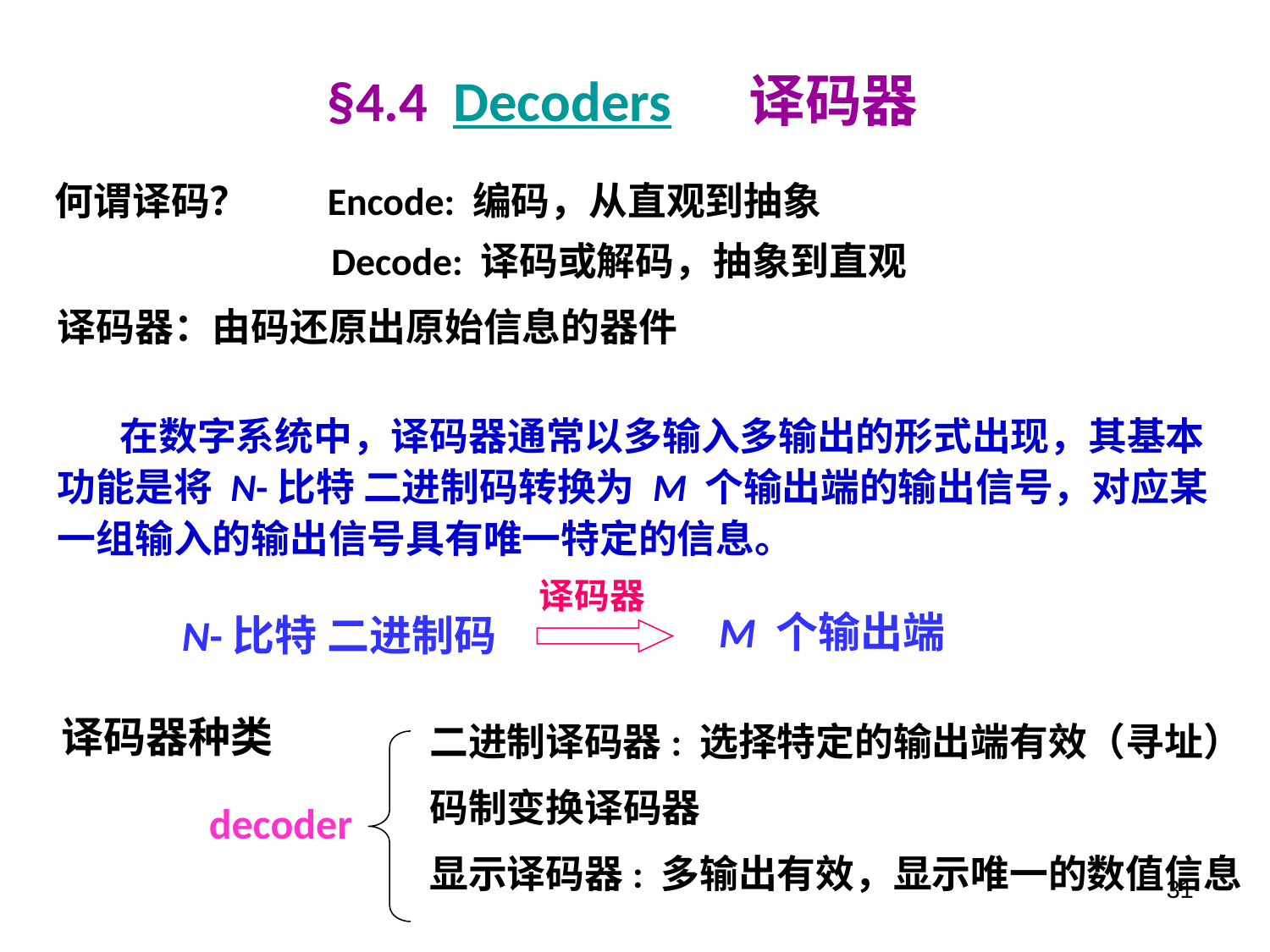

§4.4  Decoders     译码器
何谓译码？
Encode: 编码，从直观到抽象
Decode: 译码或解码，抽象到直观
译码器：由码还原出原始信息的器件
      在数字系统中，译码器通常以多输入多输出的形式出现，其基本功能是将 N-比特 二进制码转换为 M 个输出端的输出信号，对应某一组输入的输出信号具有唯一特定的信息。
译码器

M 个输出端
N-比特 二进制码
译码器种类
二进制译码器: 选择特定的输出端有效（寻址）
码制变换译码器
显示译码器: 多输出有效，显示唯一的数值信息

decoder
31